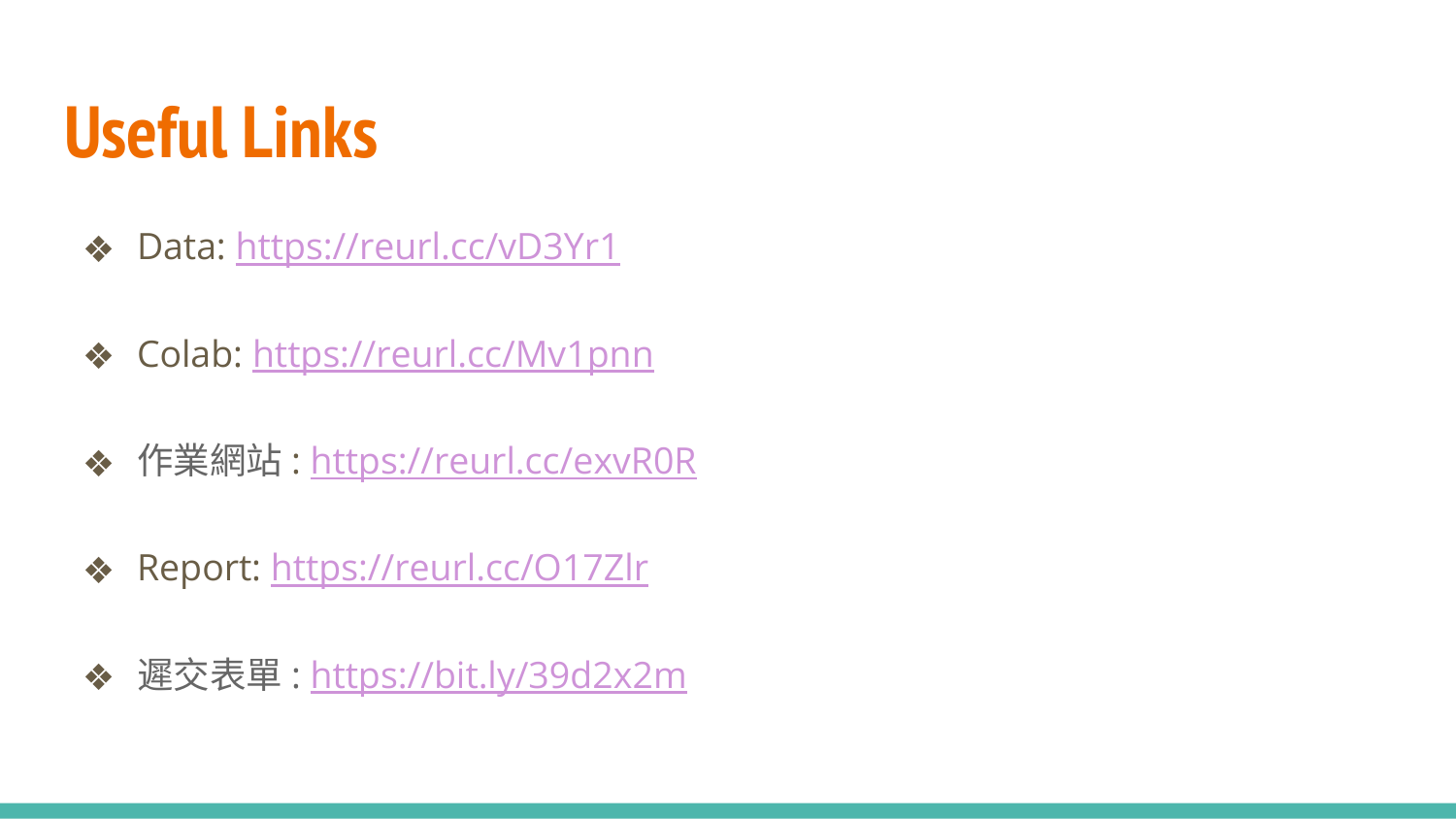

# Useful Links
Data: https://reurl.cc/vD3Yr1

Colab: https://reurl.cc/Mv1pnn

作業網站: https://reurl.cc/exvR0R

Report: https://reurl.cc/O17Zlr

遲交表單: https://bit.ly/39d2x2m